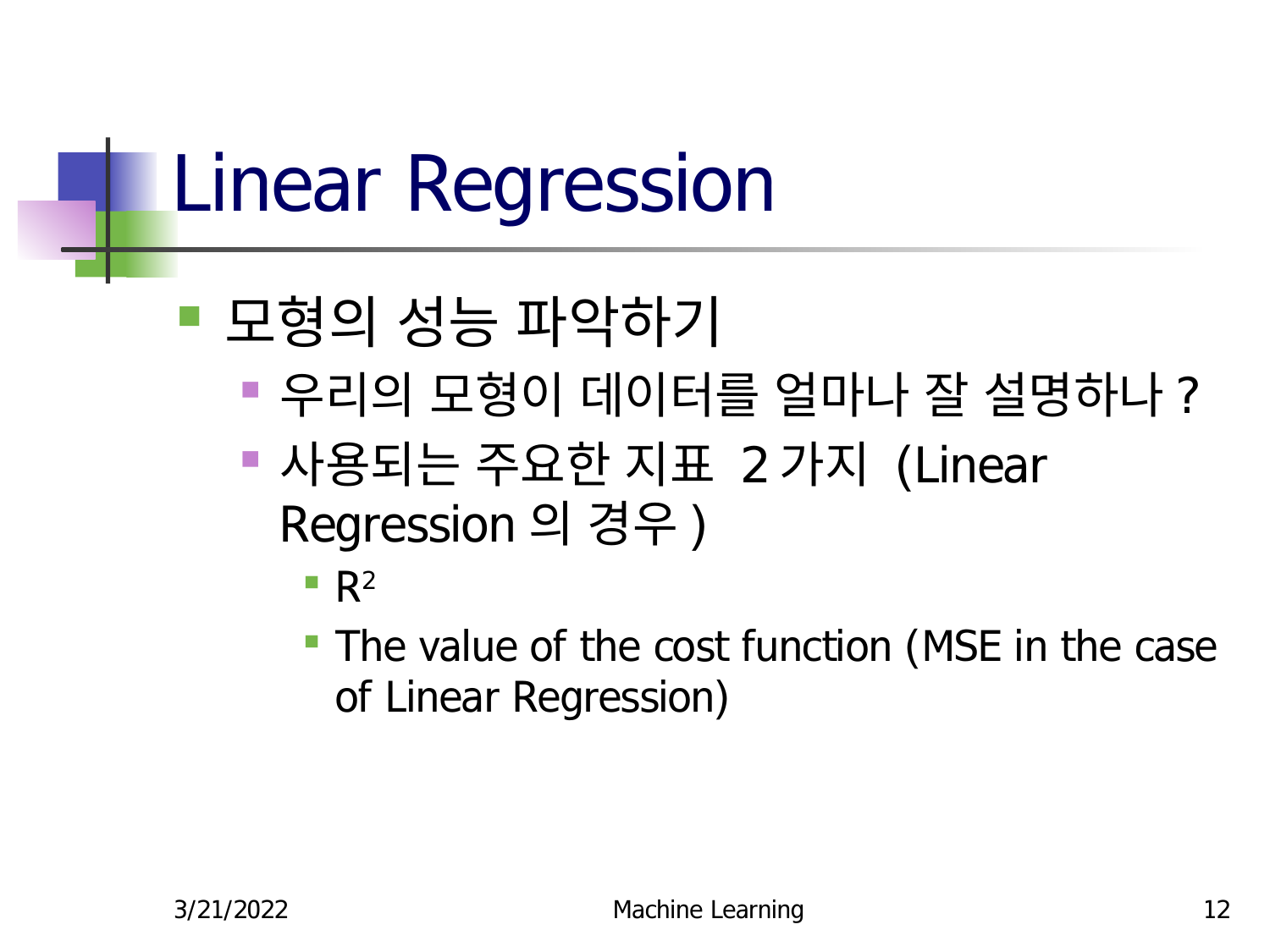

# Linear Regression
모형의 성능 파악하기
우리의 모형이 데이터를 얼마나 잘 설명하나?
사용되는 주요한 지표 2가지 (Linear Regression의 경우)
R2
The value of the cost function (MSE in the case of Linear Regression)
3/21/2022
Machine Learning
12